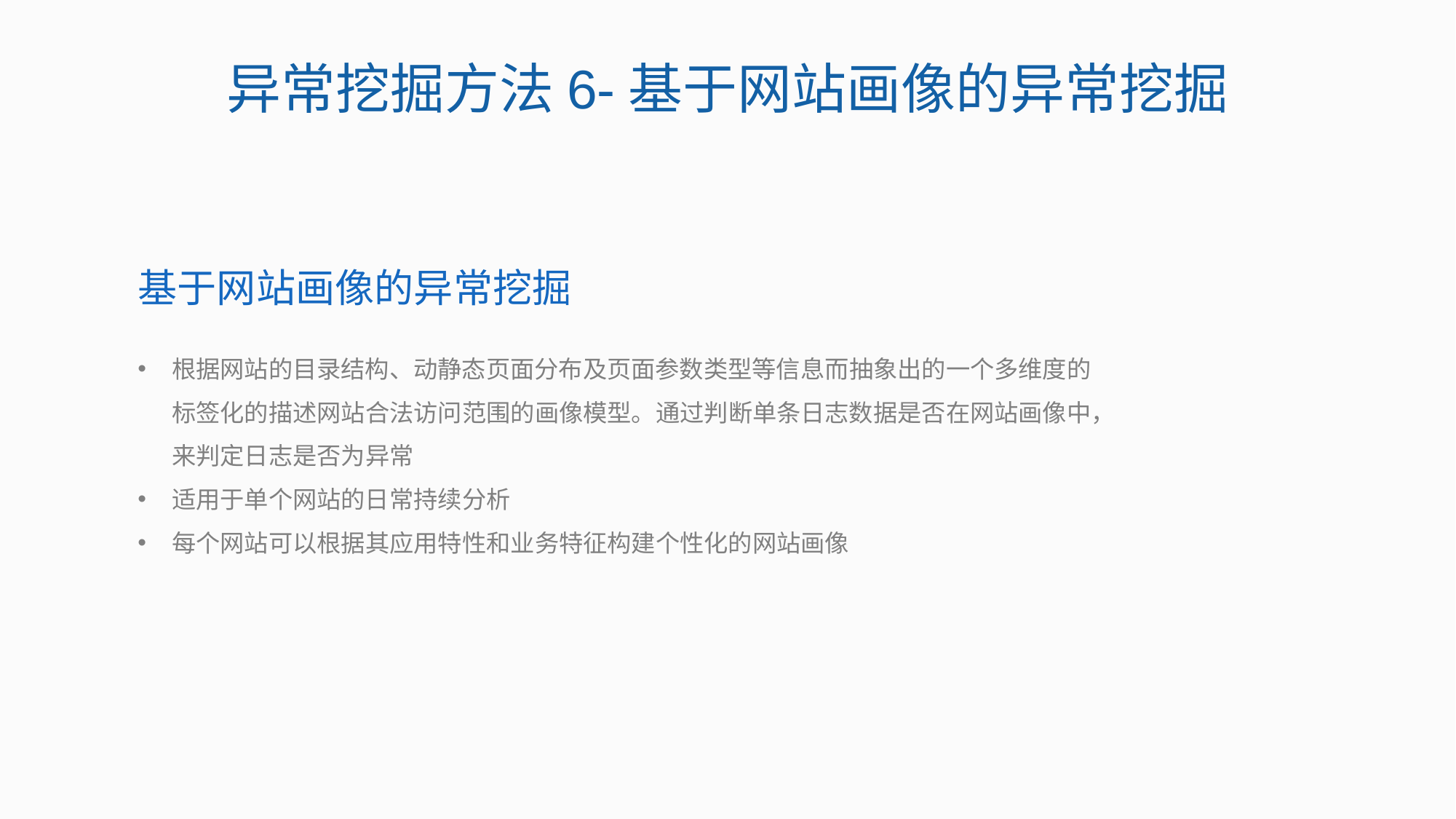

# 异常挖掘方法6-基于网站画像的异常挖掘
基于网站画像的异常挖掘

根据网站的目录结构、动静态页面分布及页面参数类型等信息而抽象出的一个多维度的标签化的描述网站合法访问范围的画像模型。通过判断单条日志数据是否在网站画像中，来判定日志是否为异常
适用于单个网站的日常持续分析
每个网站可以根据其应用特性和业务特征构建个性化的网站画像